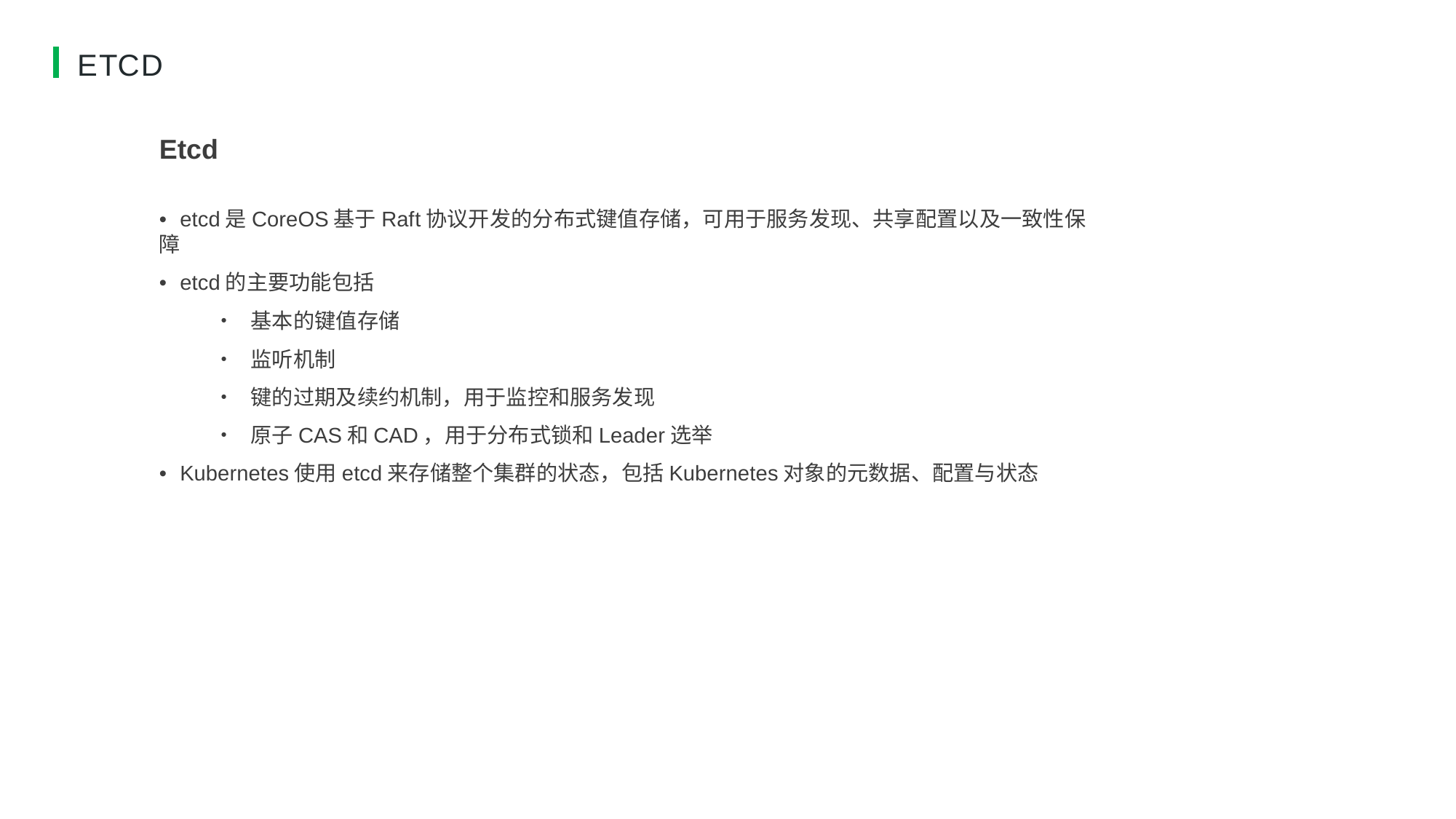

# ETCD

Etcd

•  etcd是CoreOS基于Raft协议开发的分布式键值存储，可用于服务发现、共享配置以及一致性保障
•  etcd的主要功能包括
•  基本的键值存储
•  监听机制
•  键的过期及续约机制，用于监控和服务发现
•  原子CAS和CAD，用于分布式锁和Leader选举
•  Kubernetes使用etcd来存储整个集群的状态，包括Kubernetes对象的元数据、配置与状态